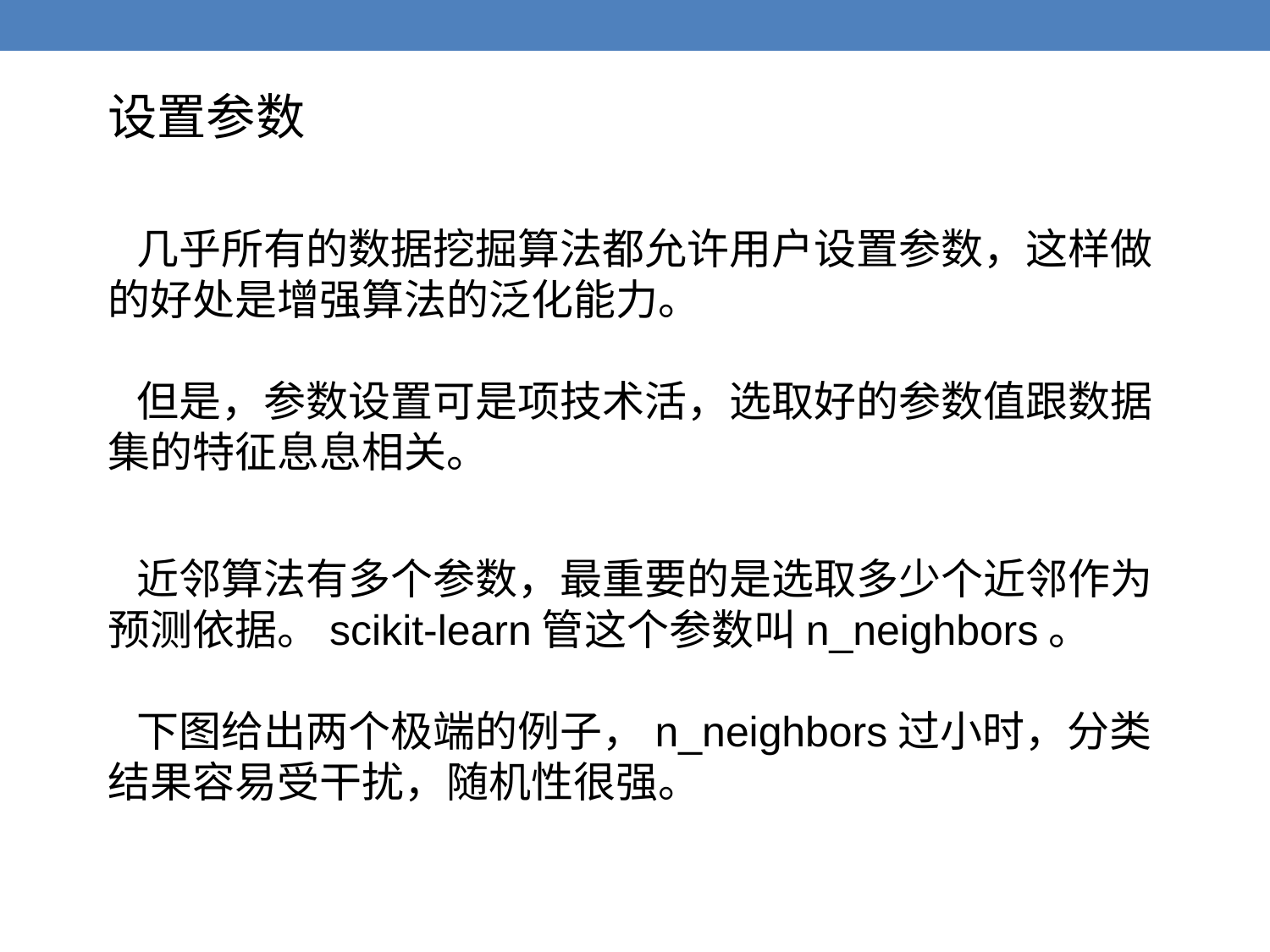

设置参数
  几乎所有的数据挖掘算法都允许用户设置参数，这样做的好处是增强算法的泛化能力。

  但是，参数设置可是项技术活，选取好的参数值跟数据集的特征息息相关。
  近邻算法有多个参数，最重要的是选取多少个近邻作为预测依据。scikit-learn管这个参数叫n_neighbors。

  下图给出两个极端的例子，n_neighbors过小时，分类结果容易受干扰，随机性很强。